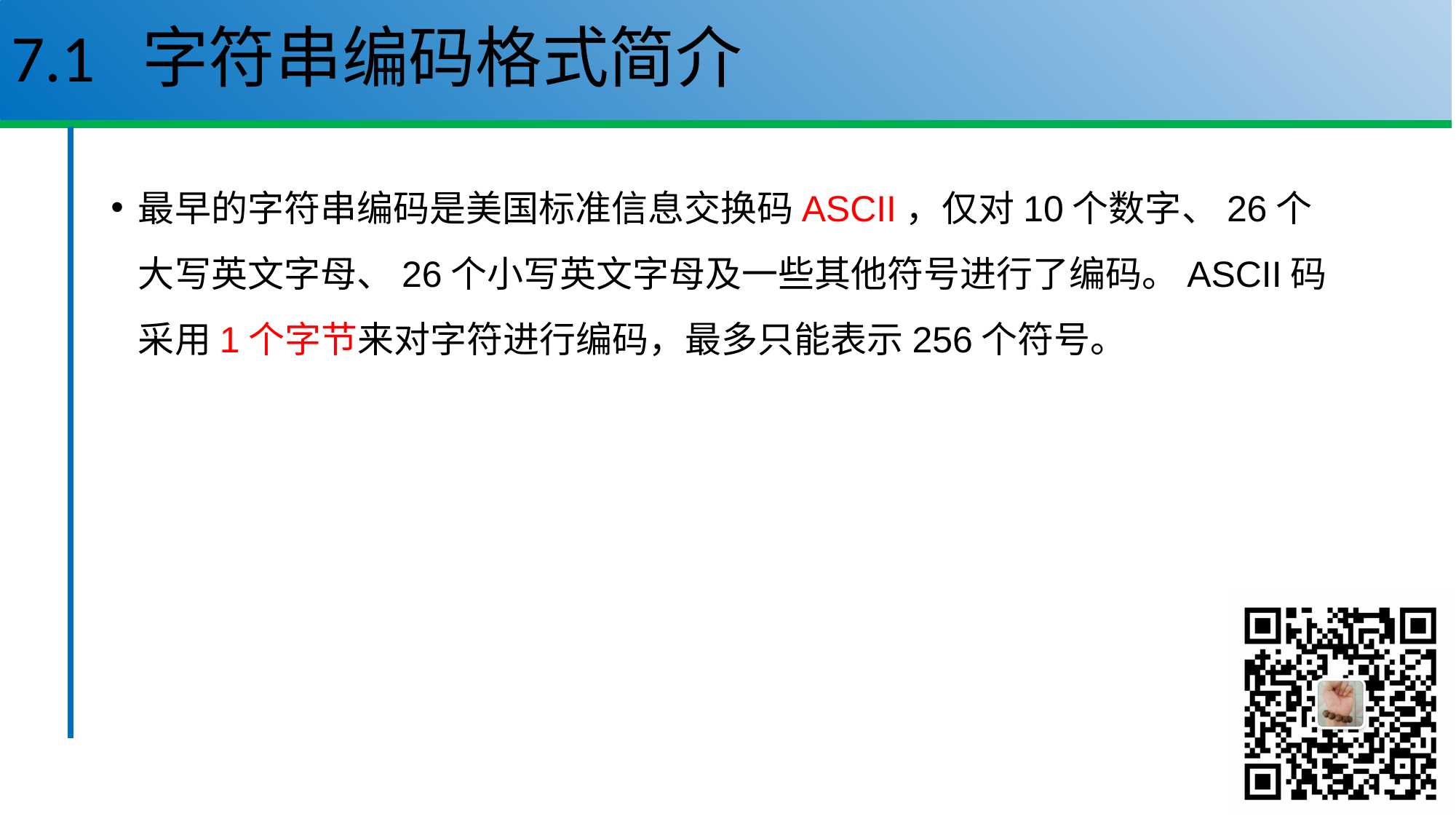

# 7.1  字符串编码格式简介
最早的字符串编码是美国标准信息交换码ASCII，仅对10个数字、26个大写英文字母、26个小写英文字母及一些其他符号进行了编码。ASCII码采用1个字节来对字符进行编码，最多只能表示256个符号。
6